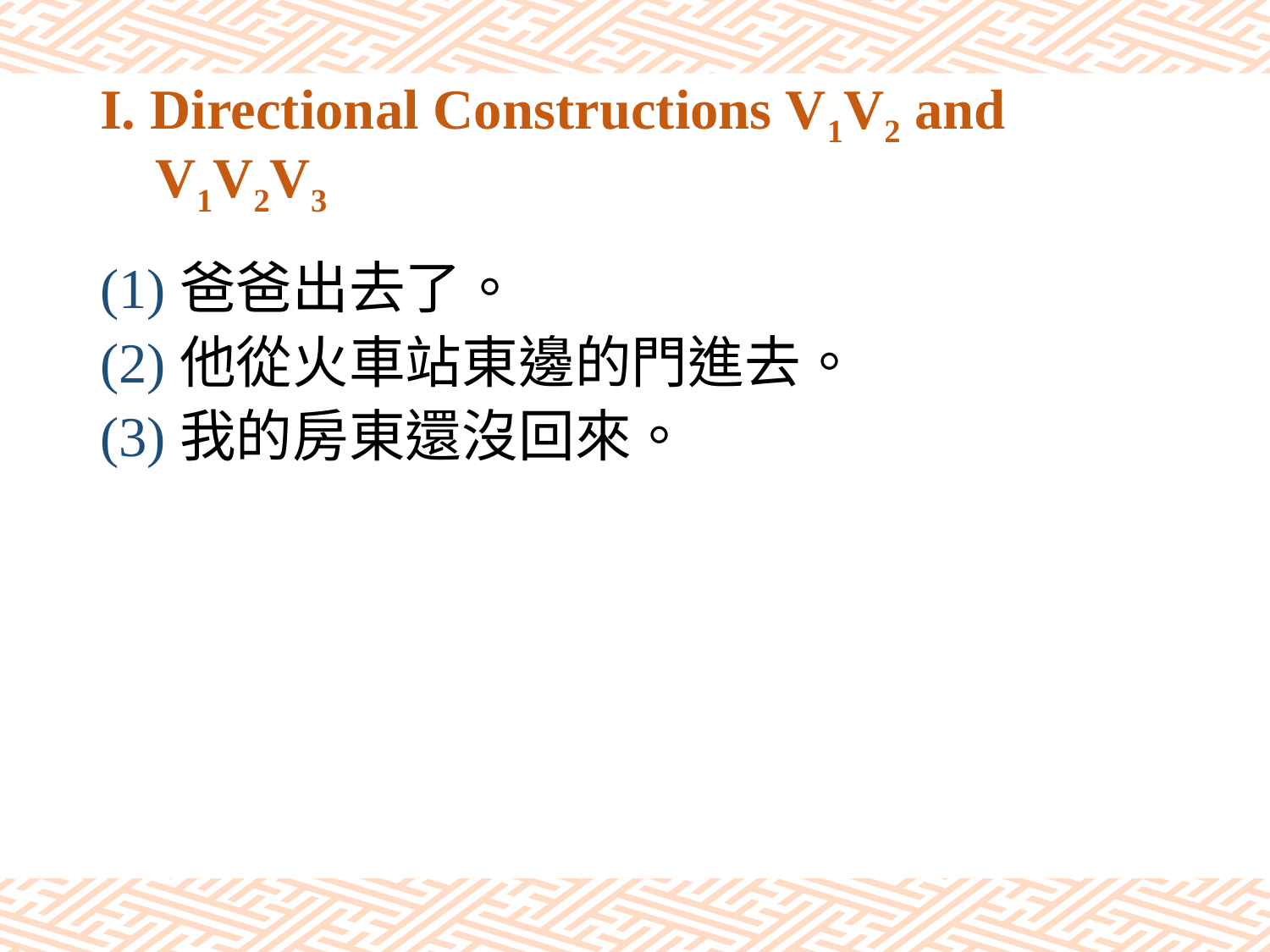

# I. Directional Constructions V1V2 and V1V2V3
(1)爸爸出去了。
(2)他從火車站東邊的門進去。
(3)我的房東還沒回來。